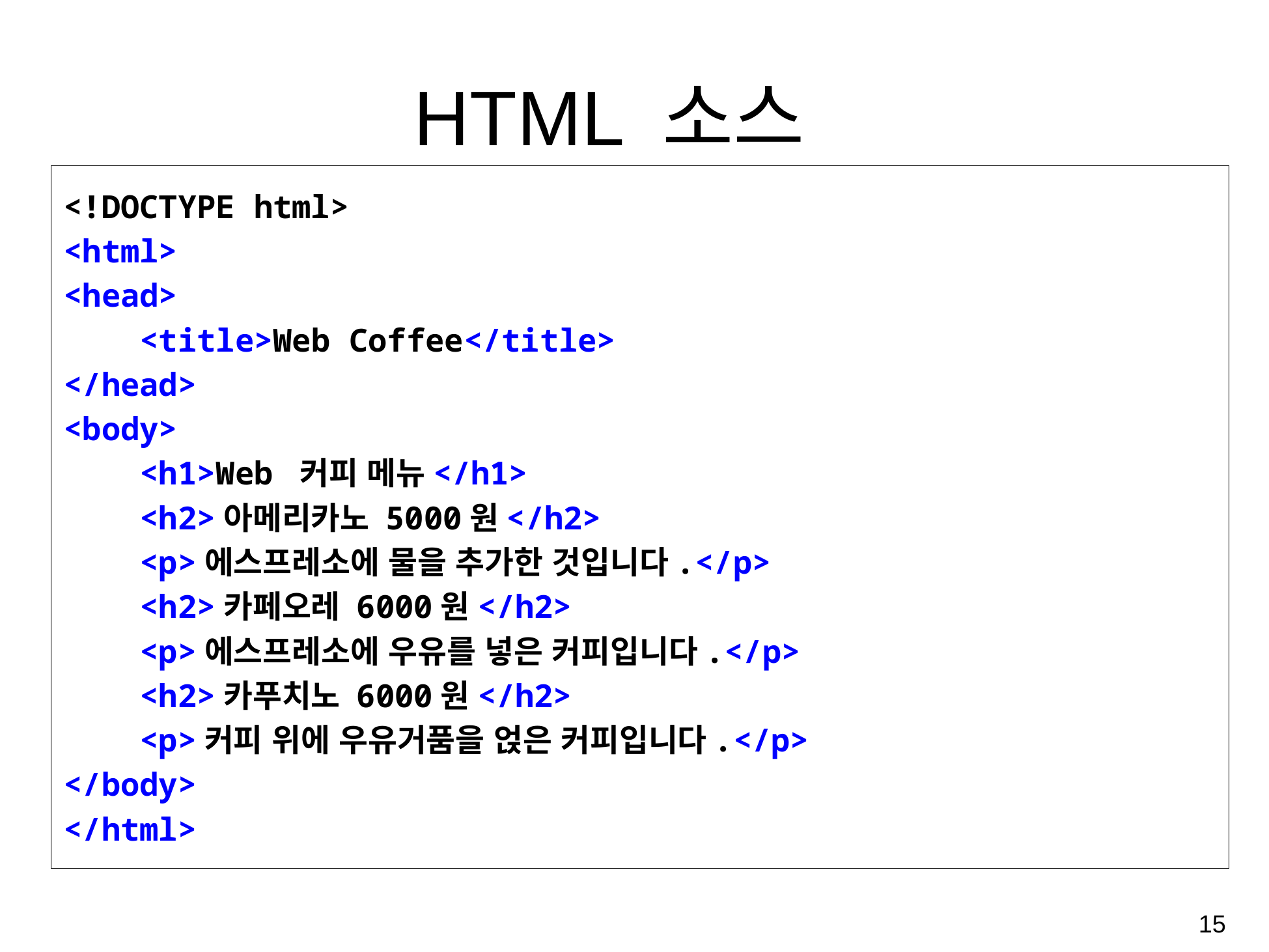

# HTML 소스
<!DOCTYPE html>
<html>
<head>
    <title>Web Coffee</title>
</head>
<body>
    <h1>Web 커피 메뉴</h1>
    <h2>아메리카노 5000원</h2>
    <p>에스프레소에 물을 추가한 것입니다.</p>
    <h2>카페오레 6000원</h2>
    <p>에스프레소에 우유를 넣은 커피입니다.</p>
    <h2>카푸치노 6000원</h2>
    <p>커피 위에 우유거품을 얹은 커피입니다.</p>
</body>
</html>
15